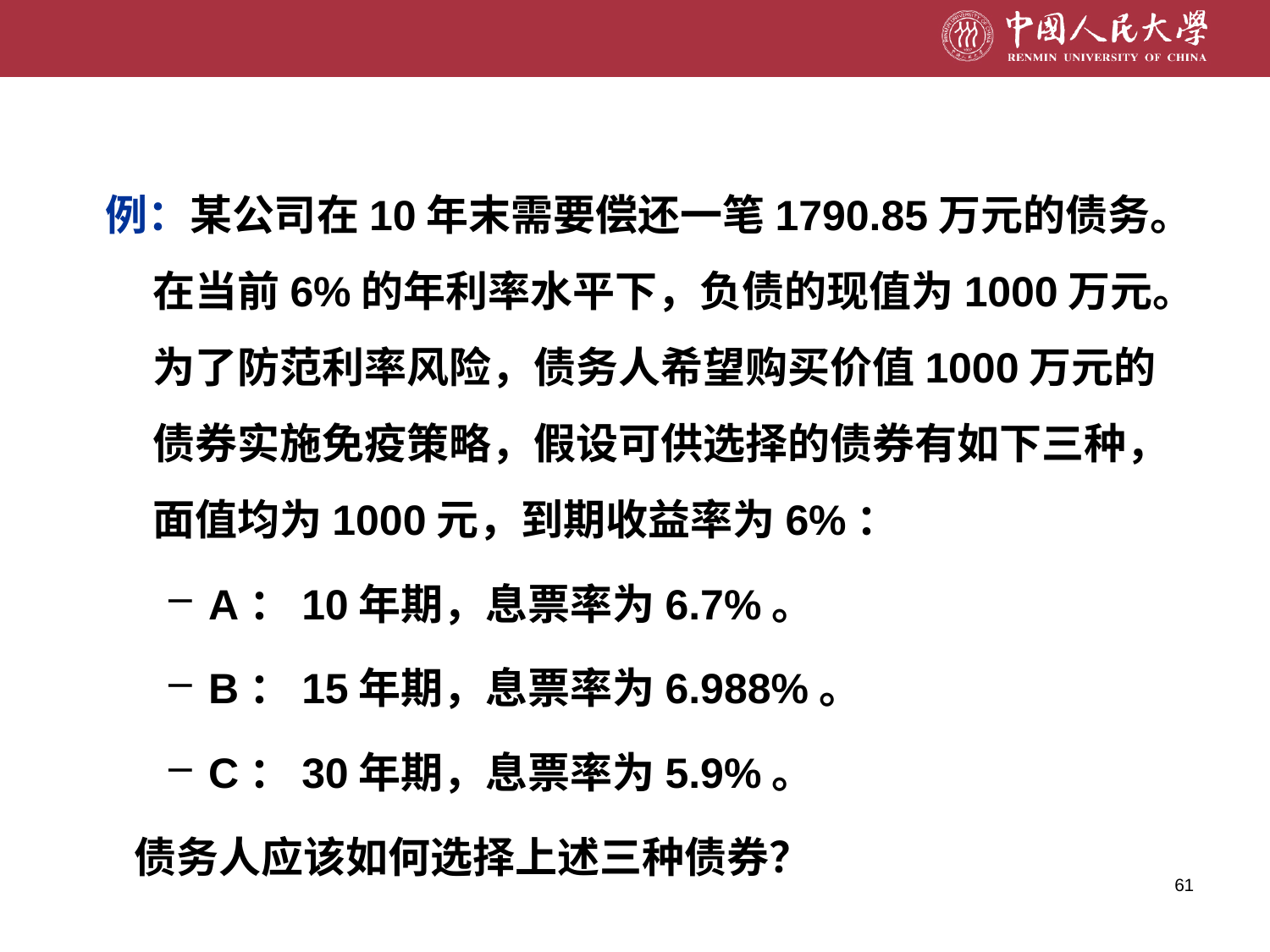

例：某公司在10年末需要偿还一笔1790.85万元的债务。在当前6%的年利率水平下，负债的现值为1000万元。为了防范利率风险，债务人希望购买价值1000万元的债券实施免疫策略，假设可供选择的债券有如下三种，面值均为1000元，到期收益率为6%：
A：10年期，息票率为6.7%。
B：15年期，息票率为6.988%。
C：30年期，息票率为5.9%。
  债务人应该如何选择上述三种债券？
61